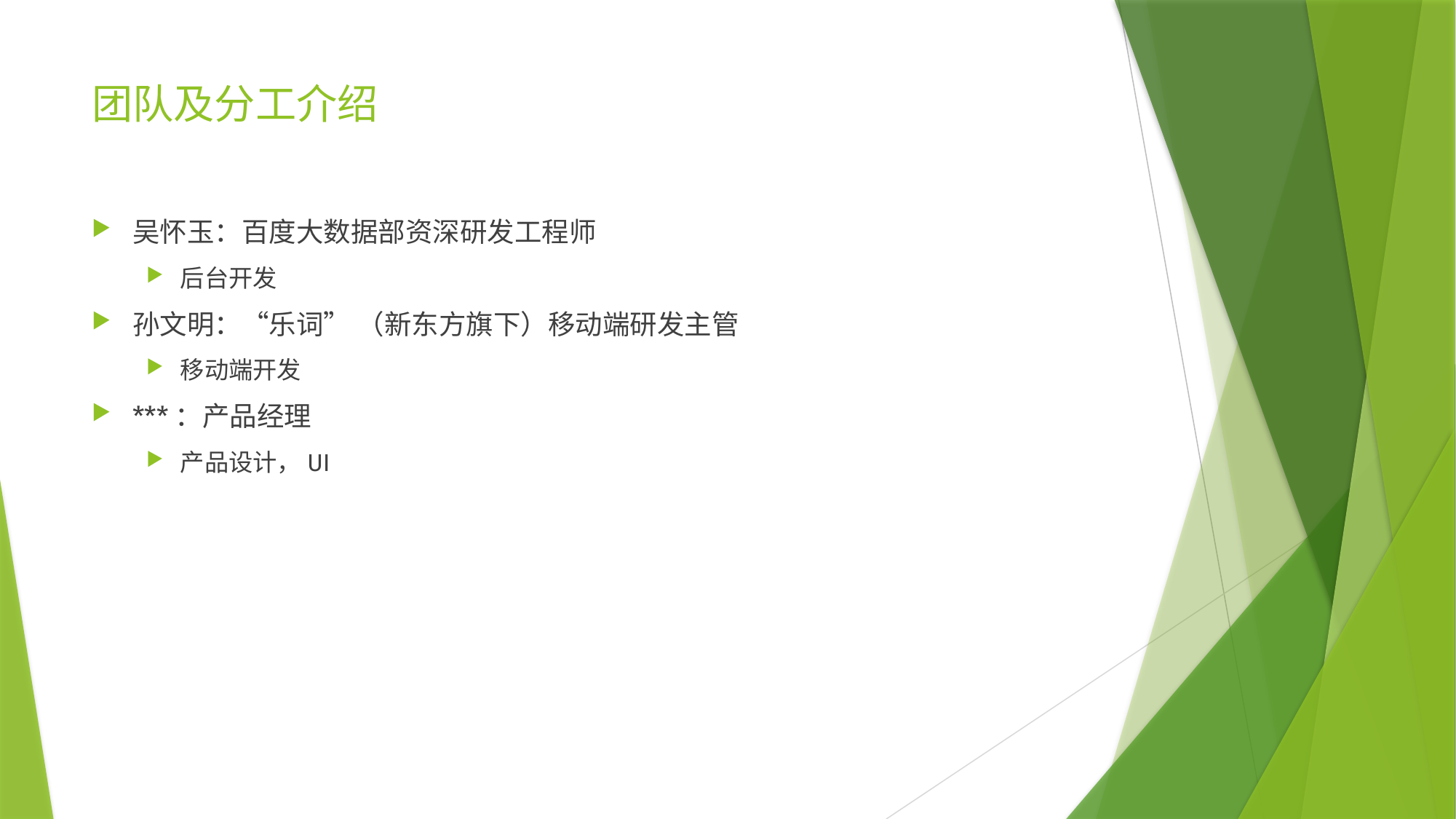

# 团队及分工介绍
吴怀玉：百度大数据部资深研发工程师
后台开发
孙文明：“乐词” （新东方旗下）移动端研发主管
移动端开发
***：产品经理
产品设计，UI